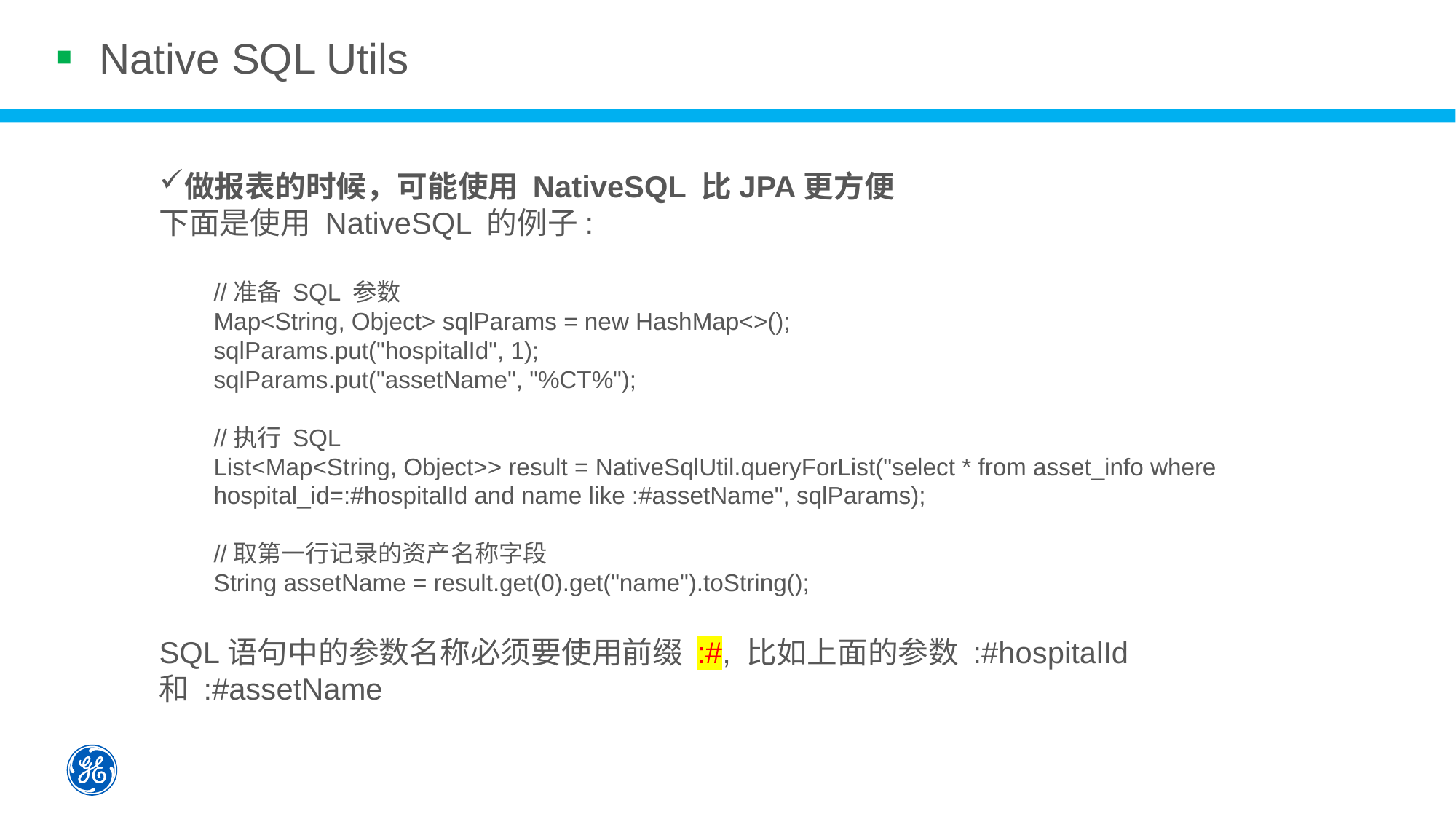

Native SQL Utils

做报表的时候，可能使用 NativeSQL 比JPA更方便
下面是使用 NativeSQL 的例子:

//准备 SQL 参数
Map<String, Object> sqlParams = new HashMap<>();
sqlParams.put("hospitalId", 1);
sqlParams.put("assetName", "%CT%");

//执行 SQL
List<Map<String, Object>> result = NativeSqlUtil.queryForList("select * from asset_info where hospital_id=:#hospitalId and name like :#assetName", sqlParams);

//取第一行记录的资产名称字段
String assetName = result.get(0).get("name").toString();

SQL语句中的参数名称必须要使用前缀 :#, 比如上面的参数 :#hospitalId 和 :#assetName